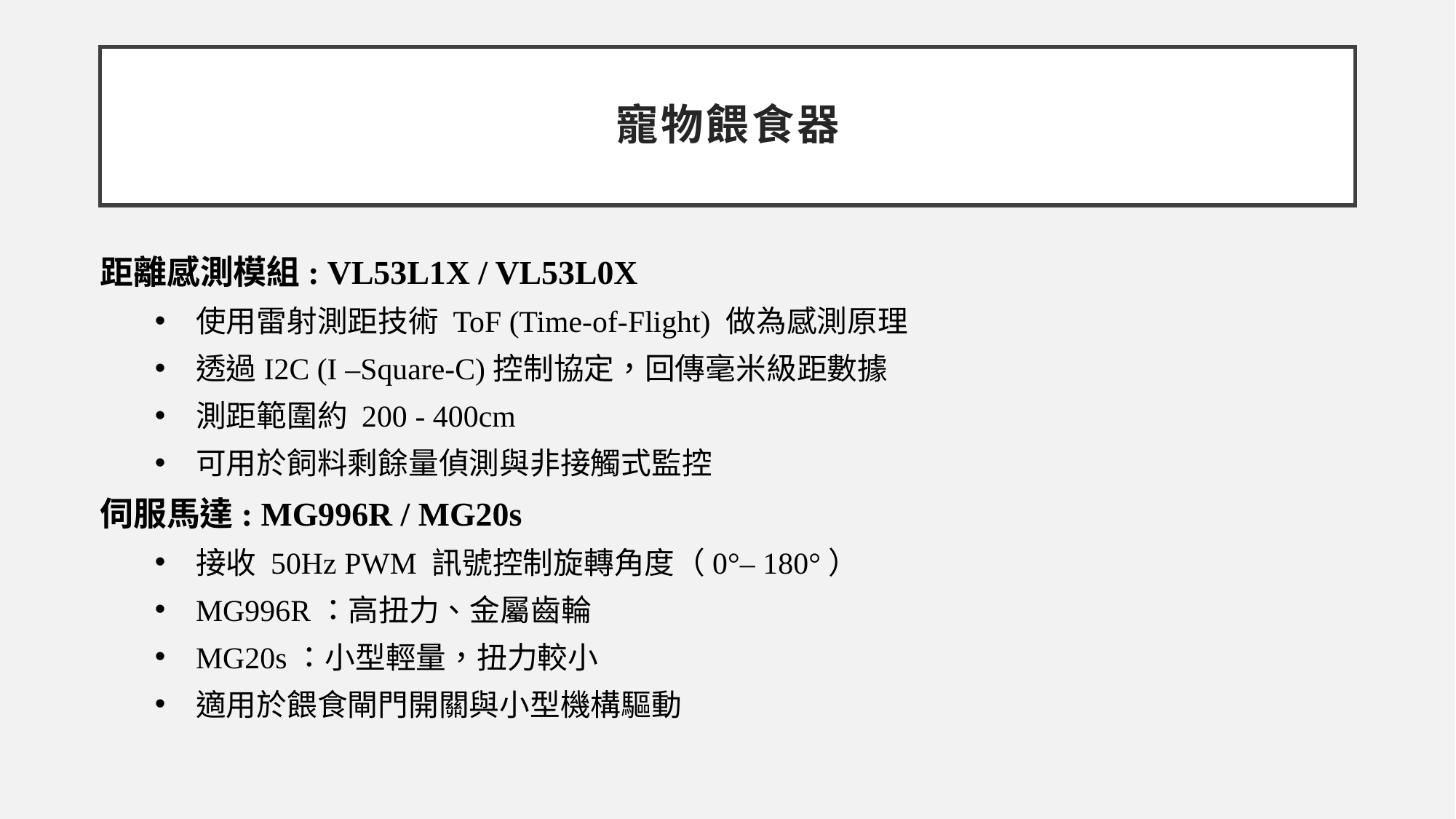

# 寵物餵食器
距離感測模組: VL53L1X / VL53L0X
使用雷射測距技術 ToF (Time-of-Flight) 做為感測原理
透過I2C (I –Square-C)控制協定，回傳毫米級距數據
測距範圍約 200 - 400cm
可用於飼料剩餘量偵測與非接觸式監控
伺服馬達: MG996R / MG20s
接收 50Hz PWM 訊號控制旋轉角度（0°– 180°）
MG996R：高扭力、金屬齒輪
MG20s：小型輕量，扭力較小
適用於餵食閘門開關與小型機構驅動